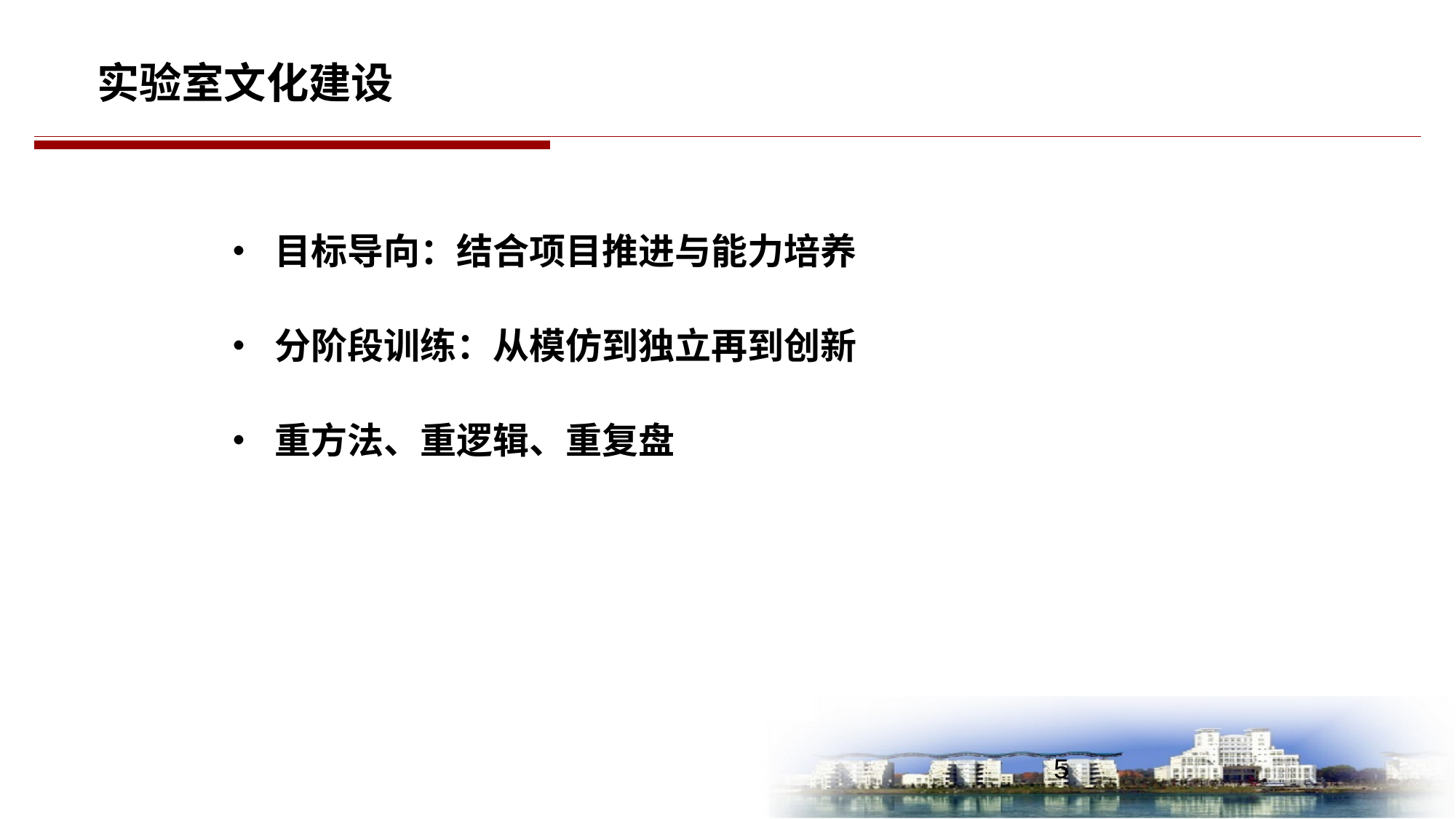

实验室文化建设
• 目标导向：结合项目推进与能力培养
• 分阶段训练：从模仿到独立再到创新
• 重方法、重逻辑、重复盘
5